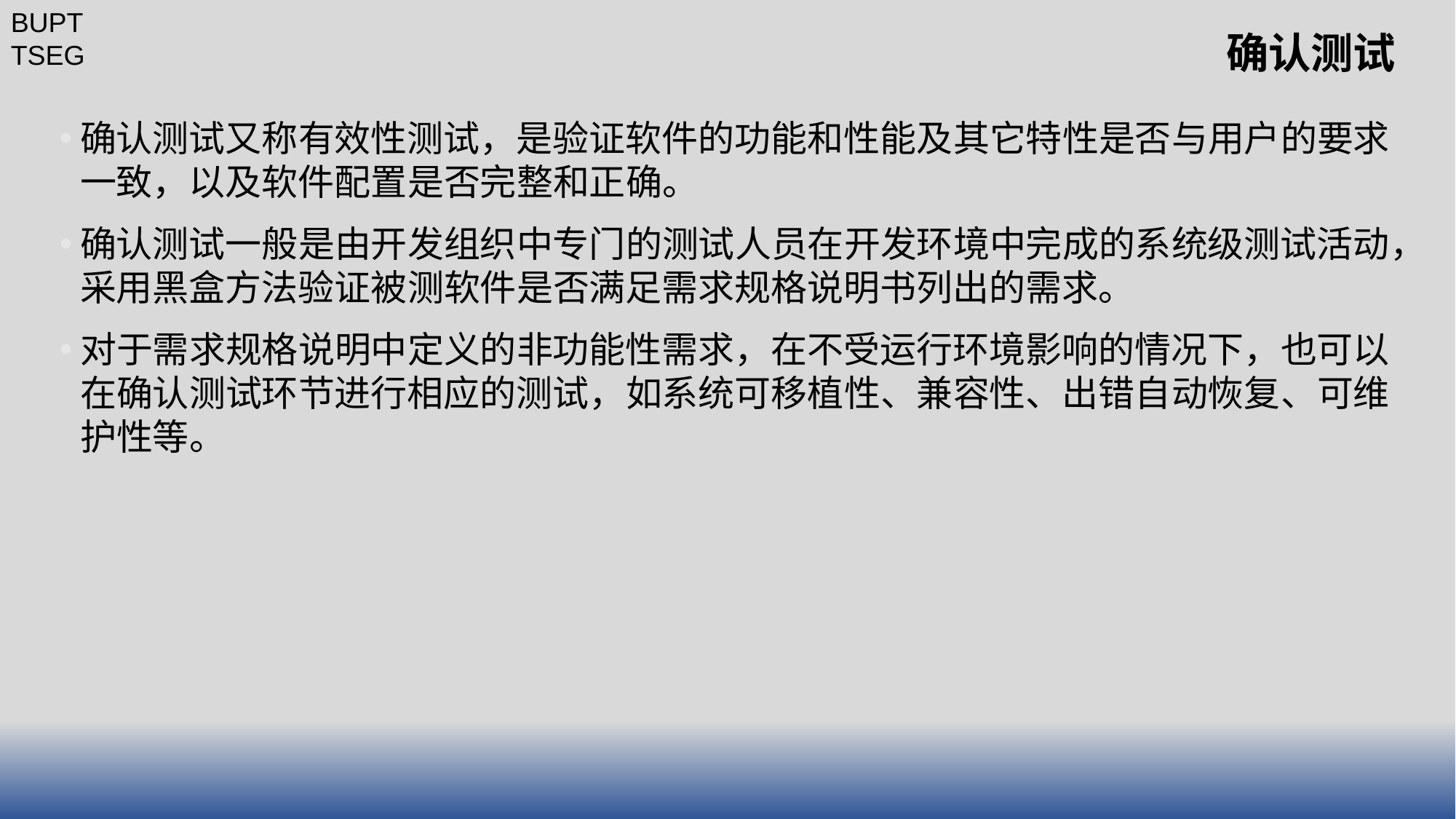

# 确认测试
确认测试又称有效性测试，是验证软件的功能和性能及其它特性是否与用户的要求一致，以及软件配置是否完整和正确。
确认测试一般是由开发组织中专门的测试人员在开发环境中完成的系统级测试活动，采用黑盒方法验证被测软件是否满足需求规格说明书列出的需求。
对于需求规格说明中定义的非功能性需求，在不受运行环境影响的情况下，也可以在确认测试环节进行相应的测试，如系统可移植性、兼容性、出错自动恢复、可维护性等。